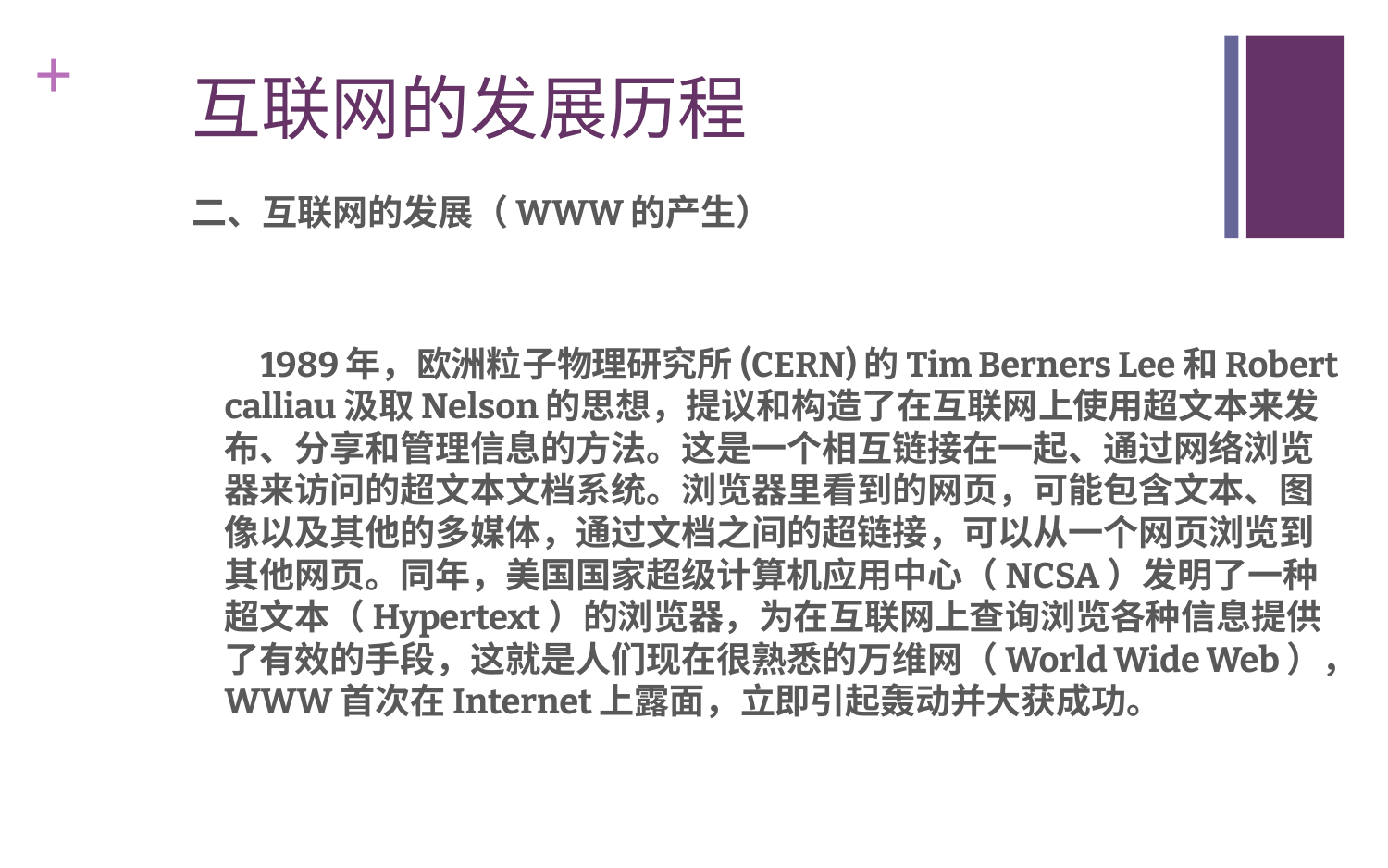

# 互联网的发展历程
二、互联网的发展（WWW的产生）

           1989年，欧洲粒子物理研究所(CERN)的Tim Berners Lee和Robert calliau汲取Nelson的思想，提议和构造了在互联网上使用超文本来发布、分享和管理信息的方法。这是一个相互链接在一起、通过网络浏览器来访问的超文本文档系统。浏览器里看到的网页，可能包含文本、图像以及其他的多媒体，通过文档之间的超链接，可以从一个网页浏览到其他网页。同年，美国国家超级计算机应用中心（NCSA）发明了一种超文本（Hypertext）的浏览器，为在互联网上查询浏览各种信息提供了有效的手段，这就是人们现在很熟悉的万维网（World Wide Web），WWW首次在Internet上露面，立即引起轰动并大获成功。